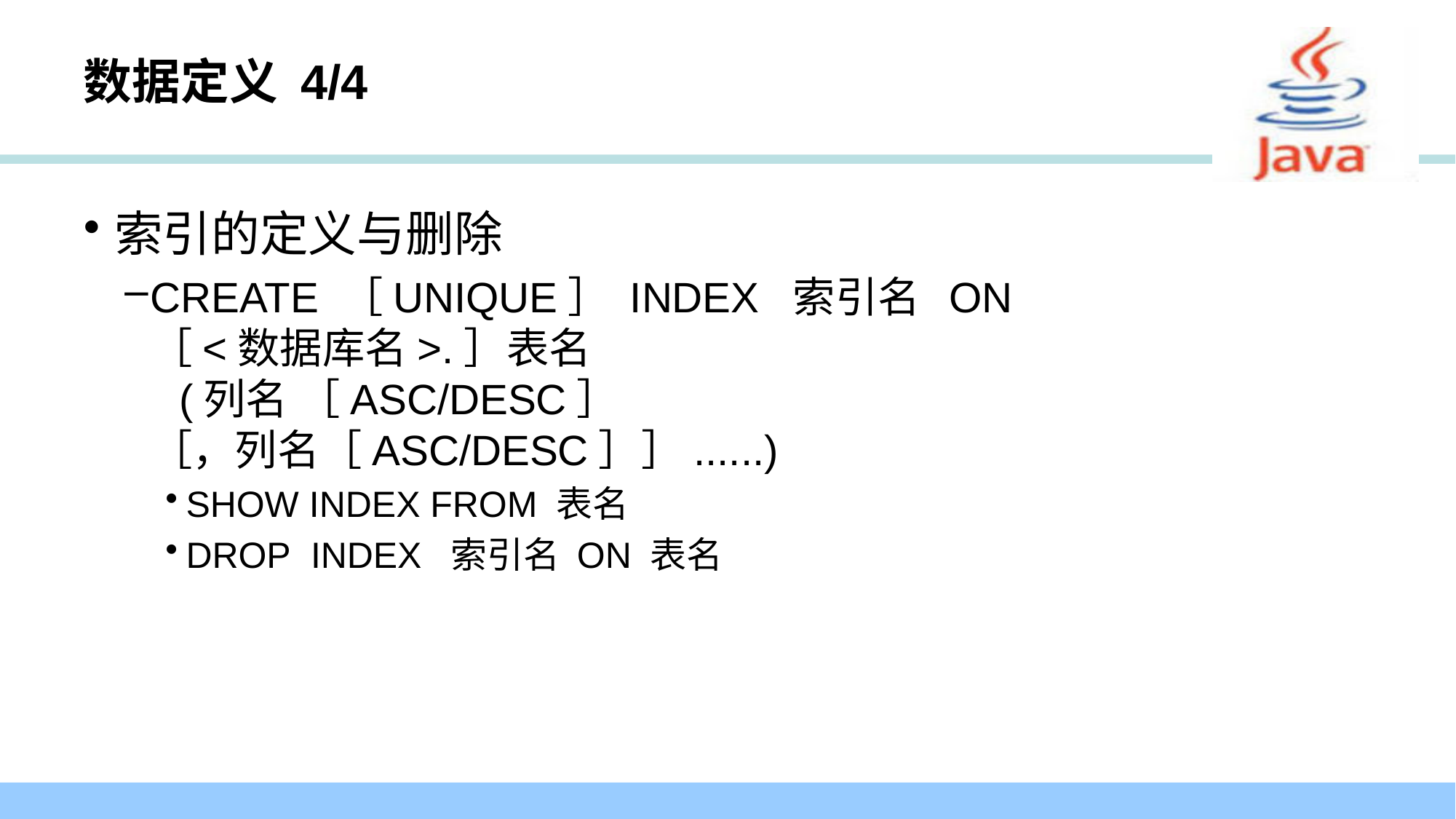

# 数据定义 4/4
索引的定义与删除
CREATE ［UNIQUE］ INDEX  索引名  ON
［<数据库名>.］表名
  (列名 ［ASC/DESC］
［，列名［ASC/DESC］］......)
SHOW INDEX FROM 表名
DROP  INDEX  索引名 ON 表名